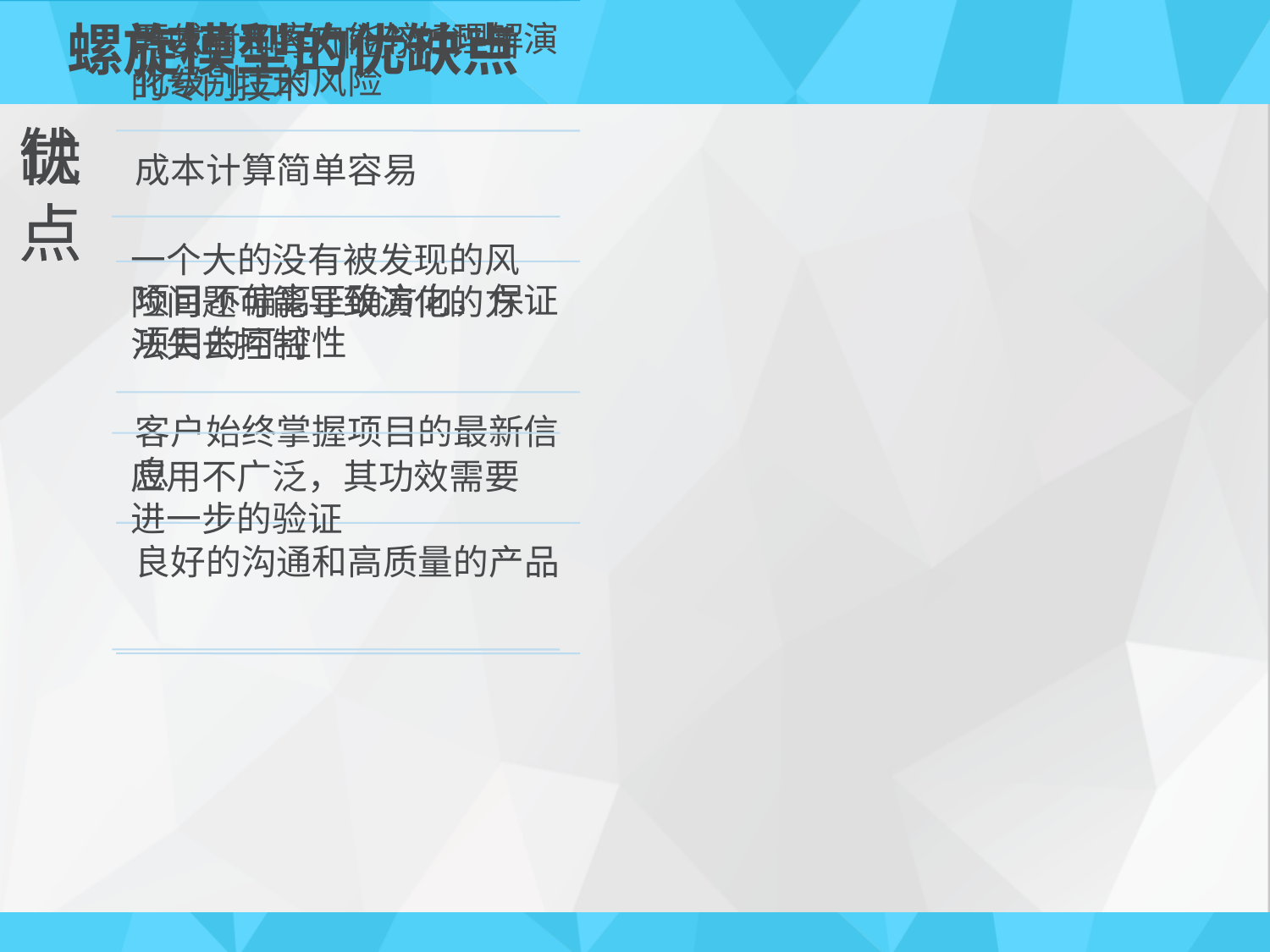

# 螺旋模型的优缺点

优点
开发者和客户能较好理解演化级别上的风险
成本计算简单容易
项目不偏离正确方向，保证项目的可控性
客户始终掌握项目的最新信息
良好的沟通和高质量的产品

缺点
需要相当的风险分析评估的专门技术
一个大的没有被发现的风险问题可能导致演化的方法失去控制
应用不广泛，其功效需要进一步的验证